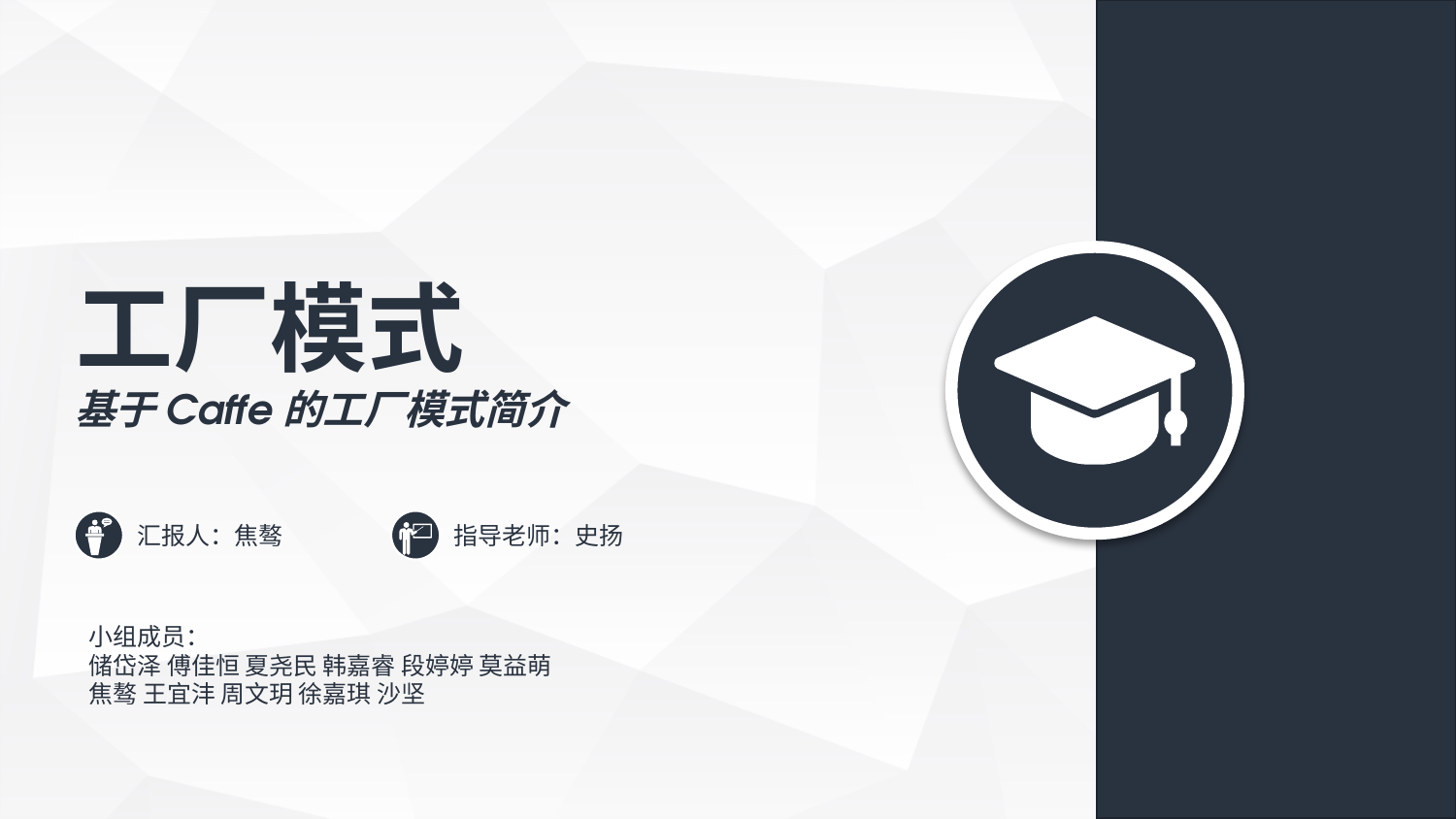

工厂模式

基于Caffe的工厂模式简介

汇报人：焦骜
指导老师：史扬

小组成员：
储岱泽 傅佳恒 夏尧民 韩嘉睿 段婷婷 莫益萌
焦骜 王宜沣 周文玥 徐嘉琪 沙坚